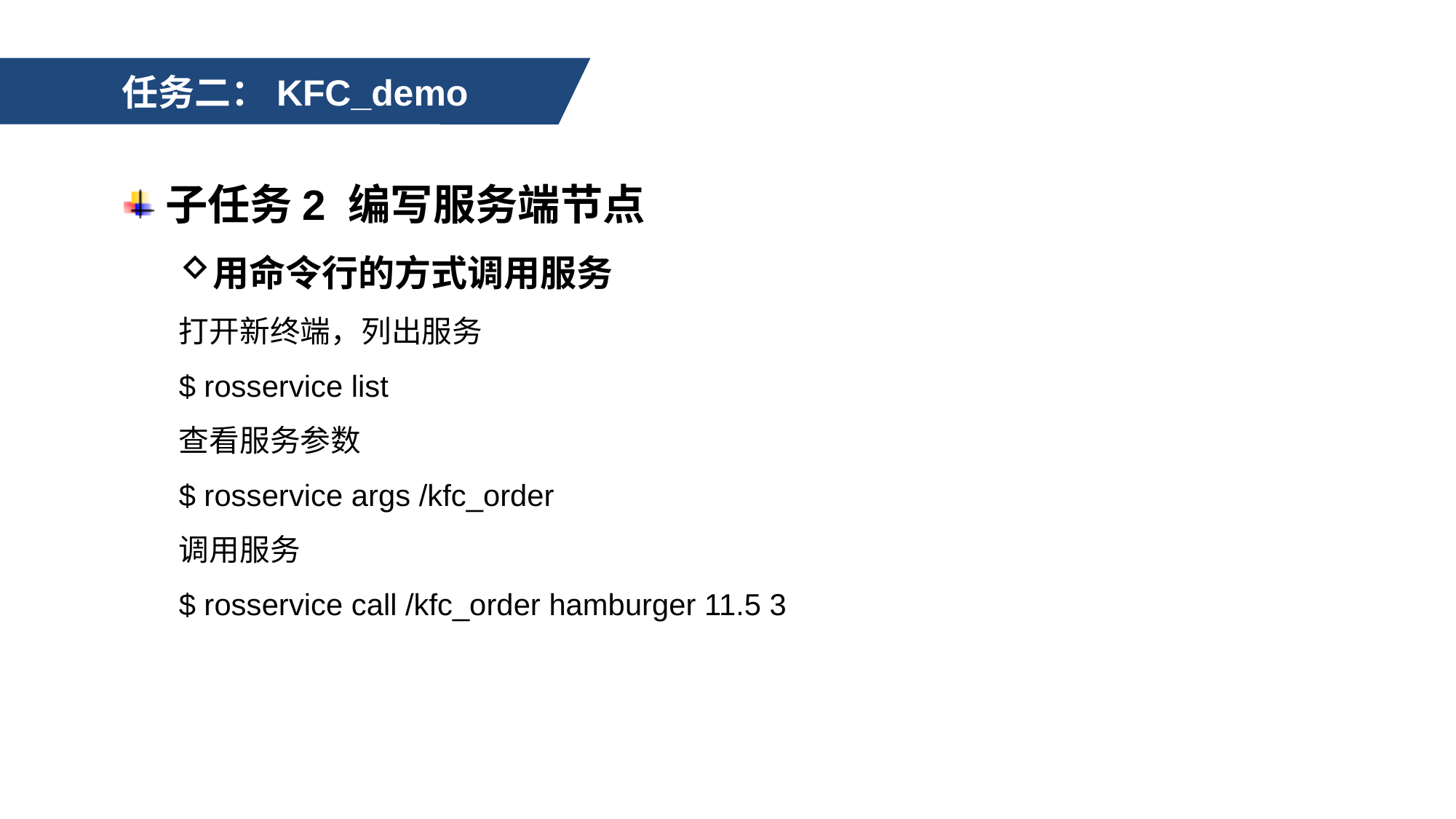

任务二：KFC_demo
子任务2 编写服务端节点
用命令行的方式调用服务
打开新终端，列出服务
$ rosservice list
查看服务参数
$ rosservice args /kfc_order
调用服务
$ rosservice call /kfc_order hamburger 11.5 3